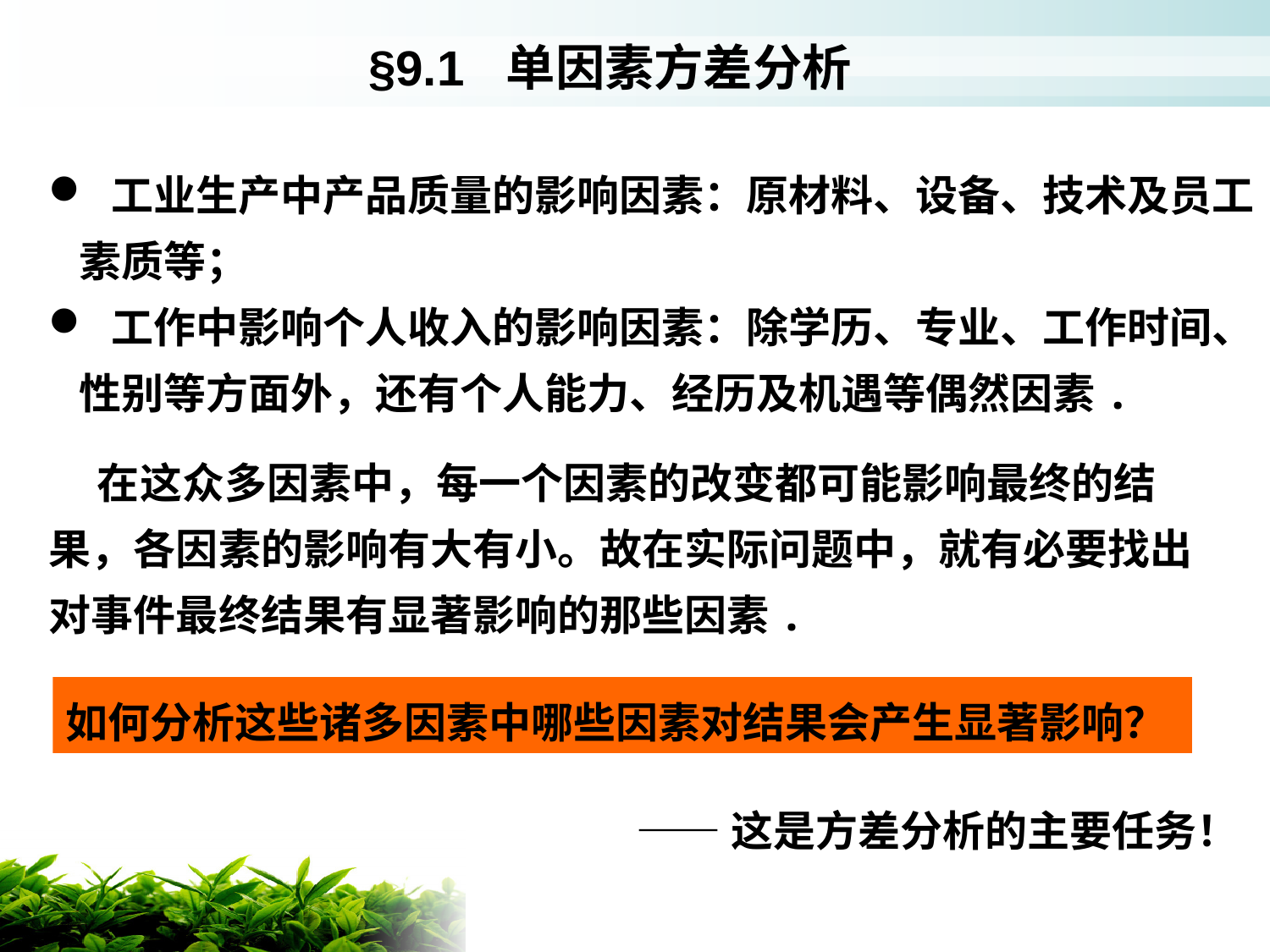

§9.1 单因素方差分析
 工业生产中产品质量的影响因素：原材料、设备、技术及员工素质等；
 工作中影响个人收入的影响因素：除学历、专业、工作时间、性别等方面外，还有个人能力、经历及机遇等偶然因素.
    在这众多因素中，每一个因素的改变都可能影响最终的结
果，各因素的影响有大有小。故在实际问题中，就有必要找出
对事件最终结果有显著影响的那些因素.
如何分析这些诸多因素中哪些因素对结果会产生显著影响？
——这是方差分析的主要任务！